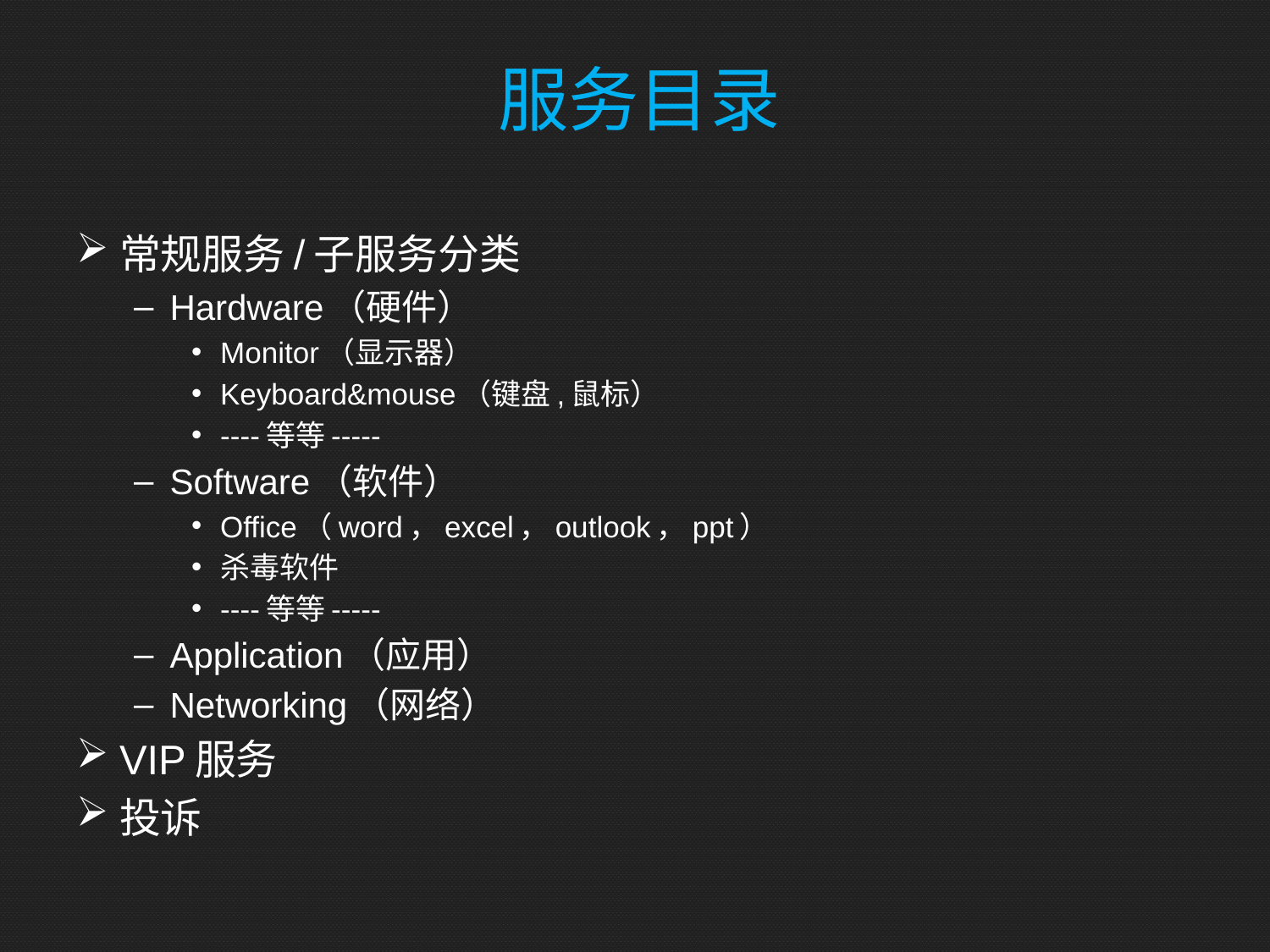

# 服务目录
常规服务/子服务分类
Hardware（硬件）
Monitor（显示器）
Keyboard&mouse（键盘,鼠标）
----等等-----
Software（软件）
Office（word，excel，outlook，ppt）
杀毒软件
----等等-----
Application（应用）
Networking（网络）
VIP服务
投诉